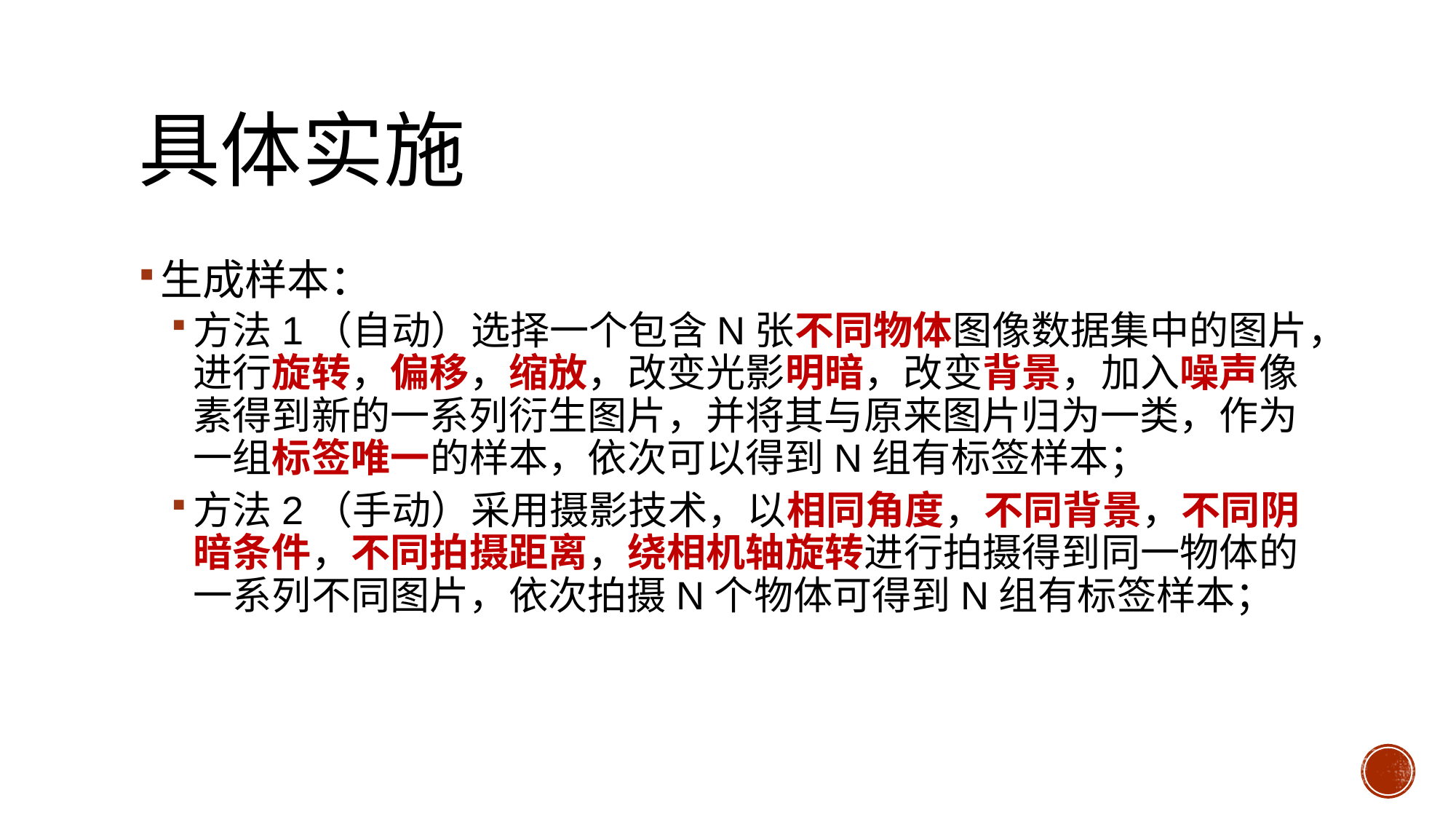

# 具体实施
生成样本：
方法1（自动）选择一个包含N张不同物体图像数据集中的图片，进行旋转，偏移，缩放，改变光影明暗，改变背景，加入噪声像素得到新的一系列衍生图片，并将其与原来图片归为一类，作为一组标签唯一的样本，依次可以得到N组有标签样本；
方法2（手动）采用摄影技术，以相同角度，不同背景，不同阴暗条件，不同拍摄距离，绕相机轴旋转进行拍摄得到同一物体的一系列不同图片，依次拍摄N个物体可得到N组有标签样本；